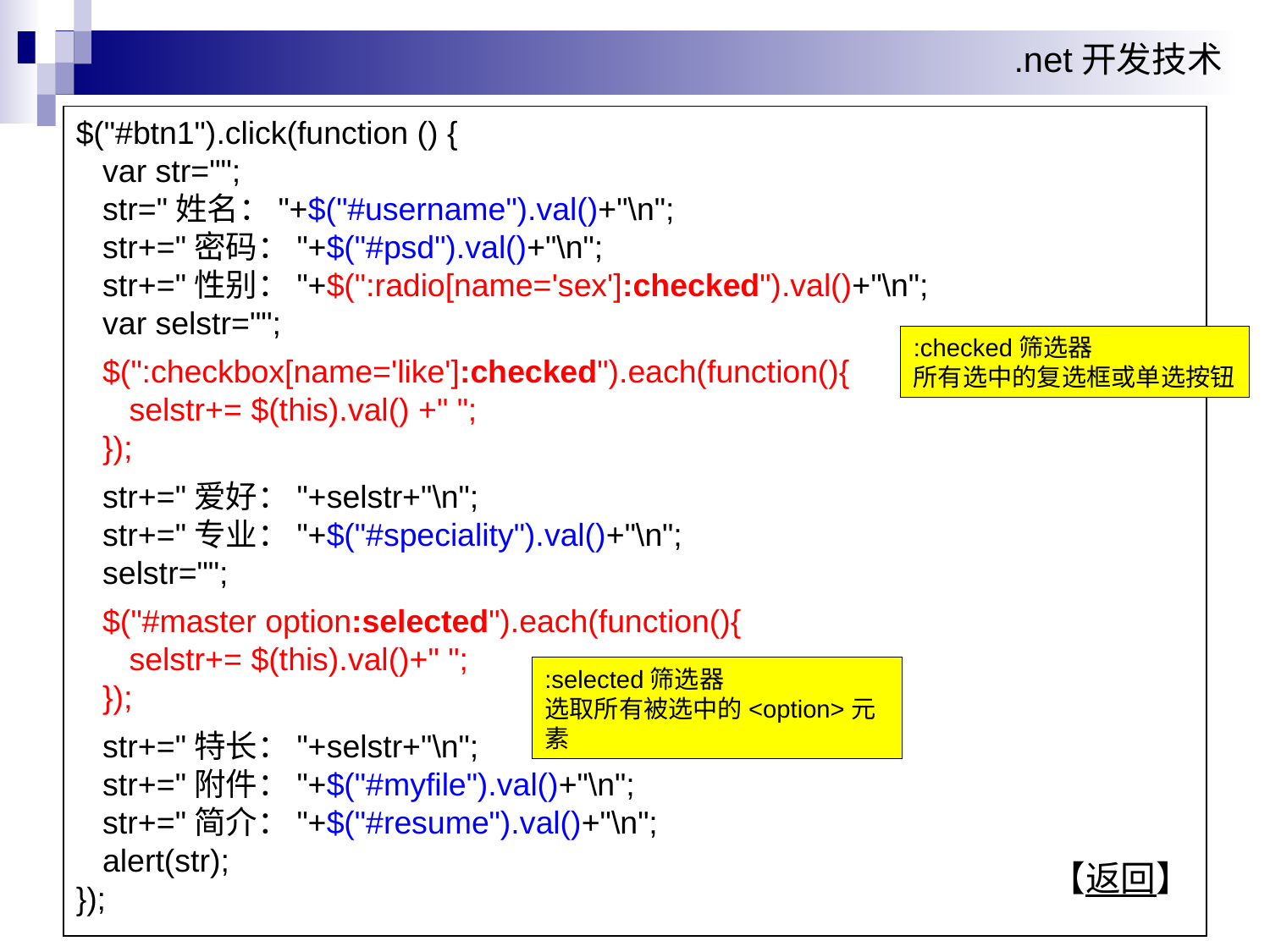

$("#btn1").click(function () {
   var str="";
   str="姓名："+$("#username").val()+"\n";
   str+="密码："+$("#psd").val()+"\n";
   str+="性别："+$(":radio[name='sex']:checked").val()+"\n";
   var selstr="";
   $(":checkbox[name='like']:checked").each(function(){
      selstr+= $(this).val() +" ";
   });
   str+="爱好："+selstr+"\n";
   str+="专业："+$("#speciality").val()+"\n";
   selstr="";
   $("#master option:selected").each(function(){
      selstr+= $(this).val()+" ";
   });
   str+="特长："+selstr+"\n";
   str+="附件："+$("#myfile").val()+"\n";
   str+="简介："+$("#resume").val()+"\n";
   alert(str);
});
:checked筛选器
所有选中的复选框或单选按钮
:selected筛选器
选取所有被选中的<option>元素
【返回】